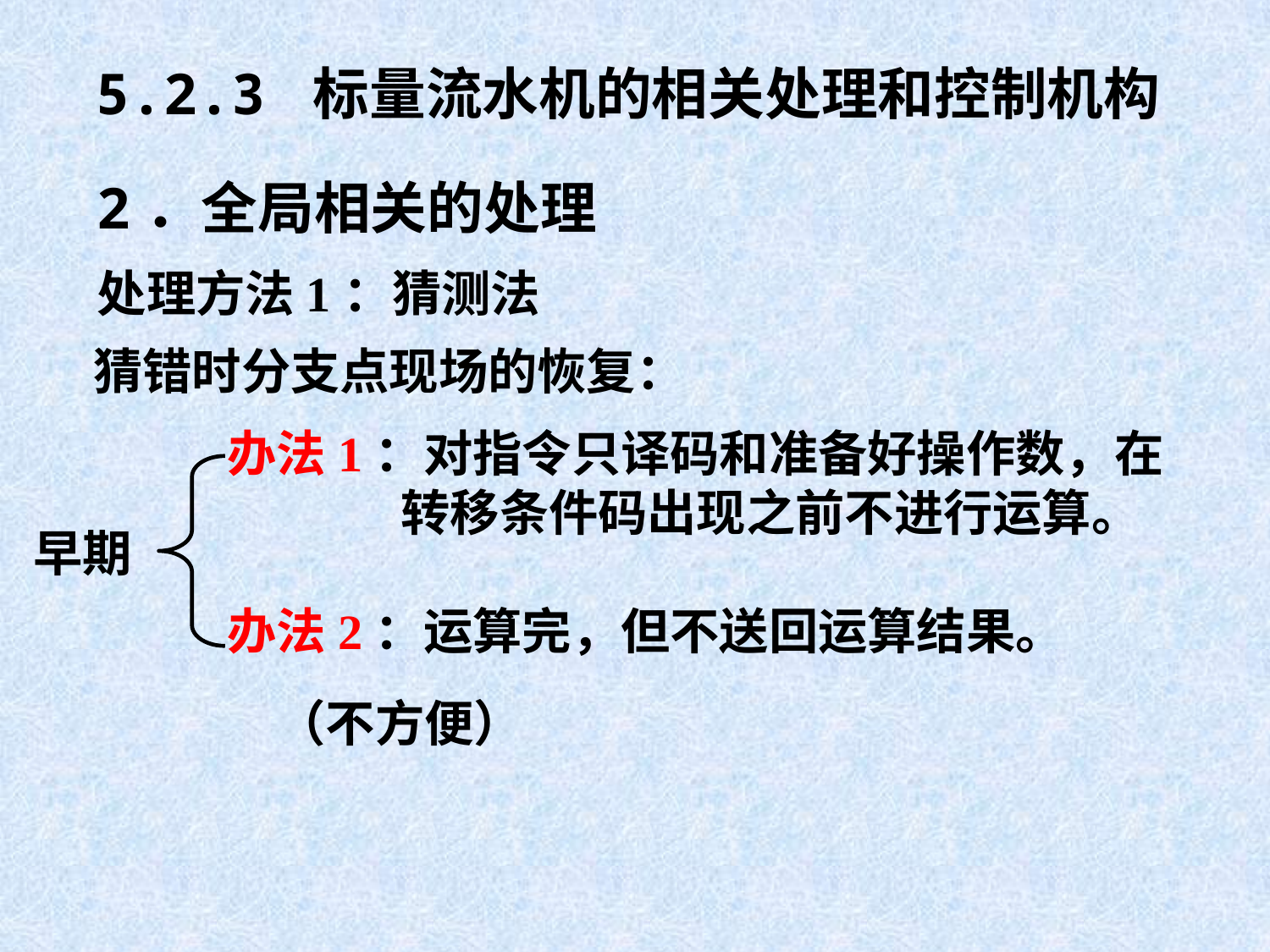

5.2.3 标量流水机的相关处理和控制机构
2．全局相关的处理
处理方法1：猜测法
猜错时分支点现场的恢复：
办法1：对指令只译码和准备好操作数，在转移条件码出现之前不进行运算。

早期
办法2：运算完，但不送回运算结果。
（不方便）